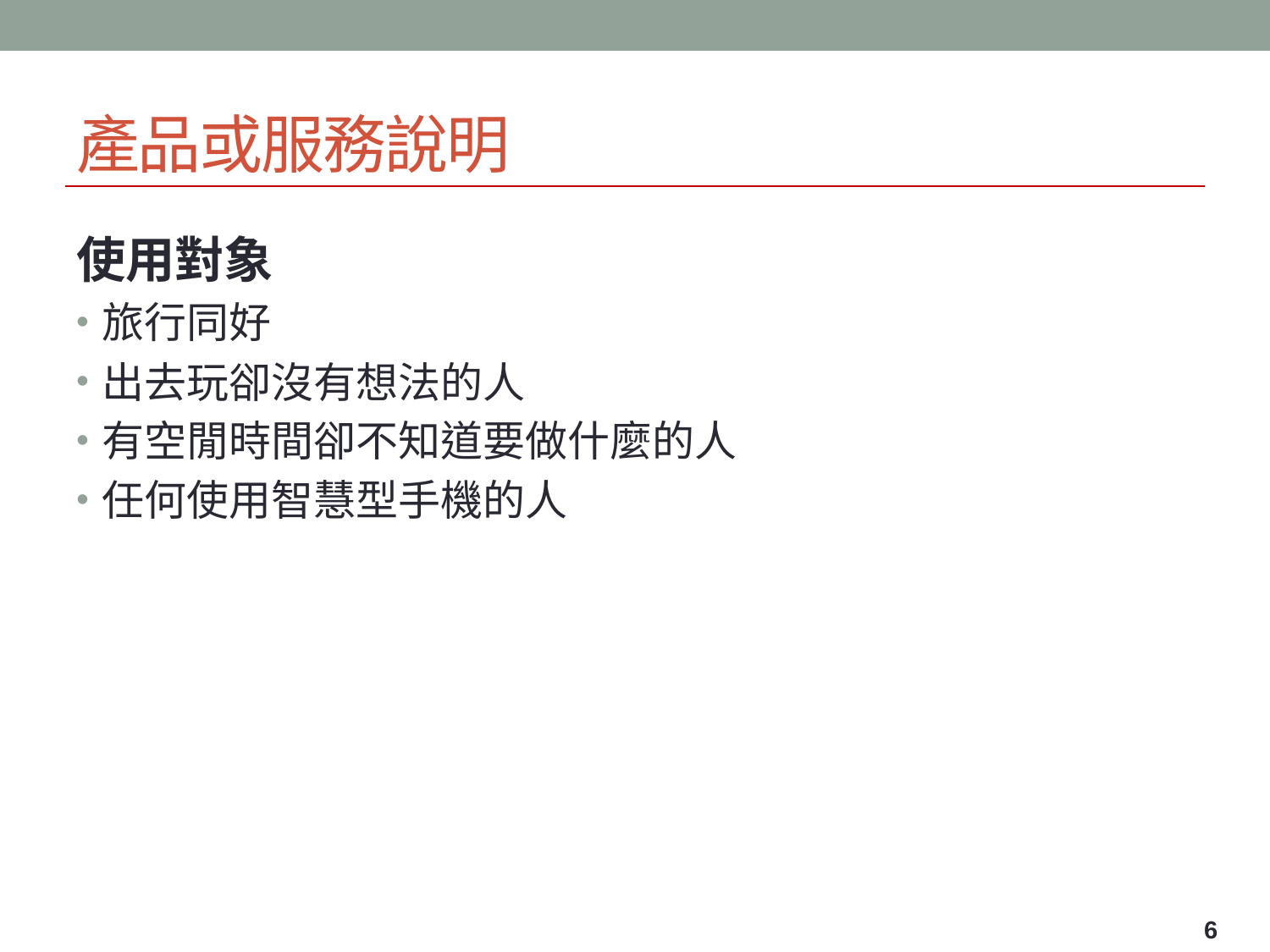

# 產品或服務說明
使用對象
旅行同好
出去玩卻沒有想法的人
有空閒時間卻不知道要做什麼的人
任何使用智慧型手機的人

6